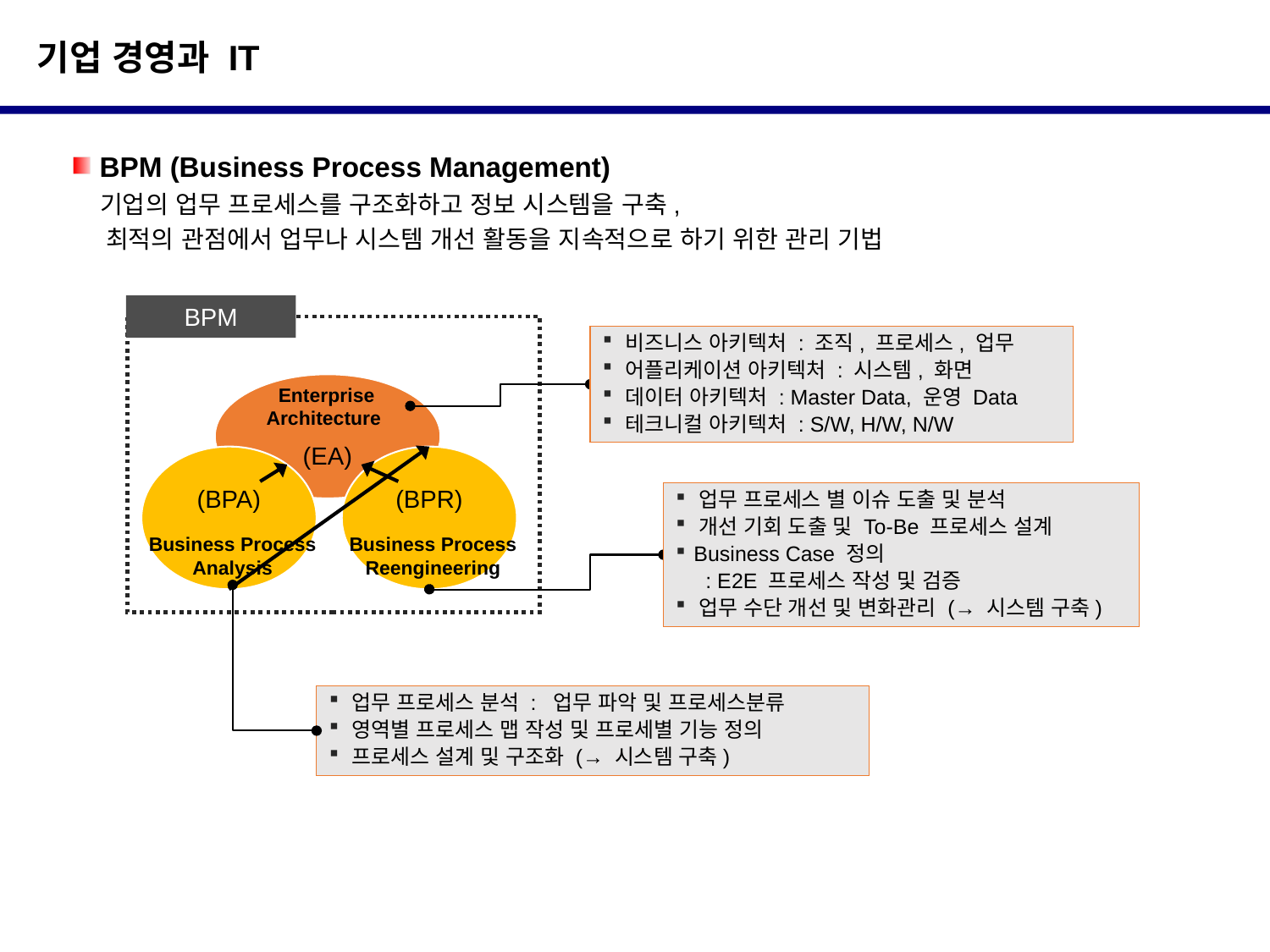

기업 경영과 IT

 BPM (Business Process Management)
    기업의 업무 프로세스를 구조화하고 정보 시스템을 구축,
    최적의 관점에서 업무나 시스템 개선 활동을 지속적으로 하기 위한 관리 기법
BPM

 비즈니스 아키텍처 : 조직, 프로세스, 업무
 어플리케이션 아키텍처 : 시스템, 화면
 데이터 아키텍처 : Master Data, 운영 Data
 테크니컬 아키텍처 : S/W, H/W, N/W

(EA)
Enterprise Architecture
(BPA)

(BPR)

Business Process Analysis
Business Process Reengineering
 업무 프로세스 별 이슈 도출 및 분석
 개선 기회 도출 및 To-Be 프로세스 설계
 Business Case 정의
     : E2E 프로세스 작성 및 검증
 업무 수단 개선 및 변화관리 (→ 시스템 구축)
 업무 프로세스 분석 :  업무 파악 및 프로세스분류
 영역별 프로세스 맵 작성 및 프로세별 기능 정의
 프로세스 설계 및 구조화 (→ 시스템 구축)